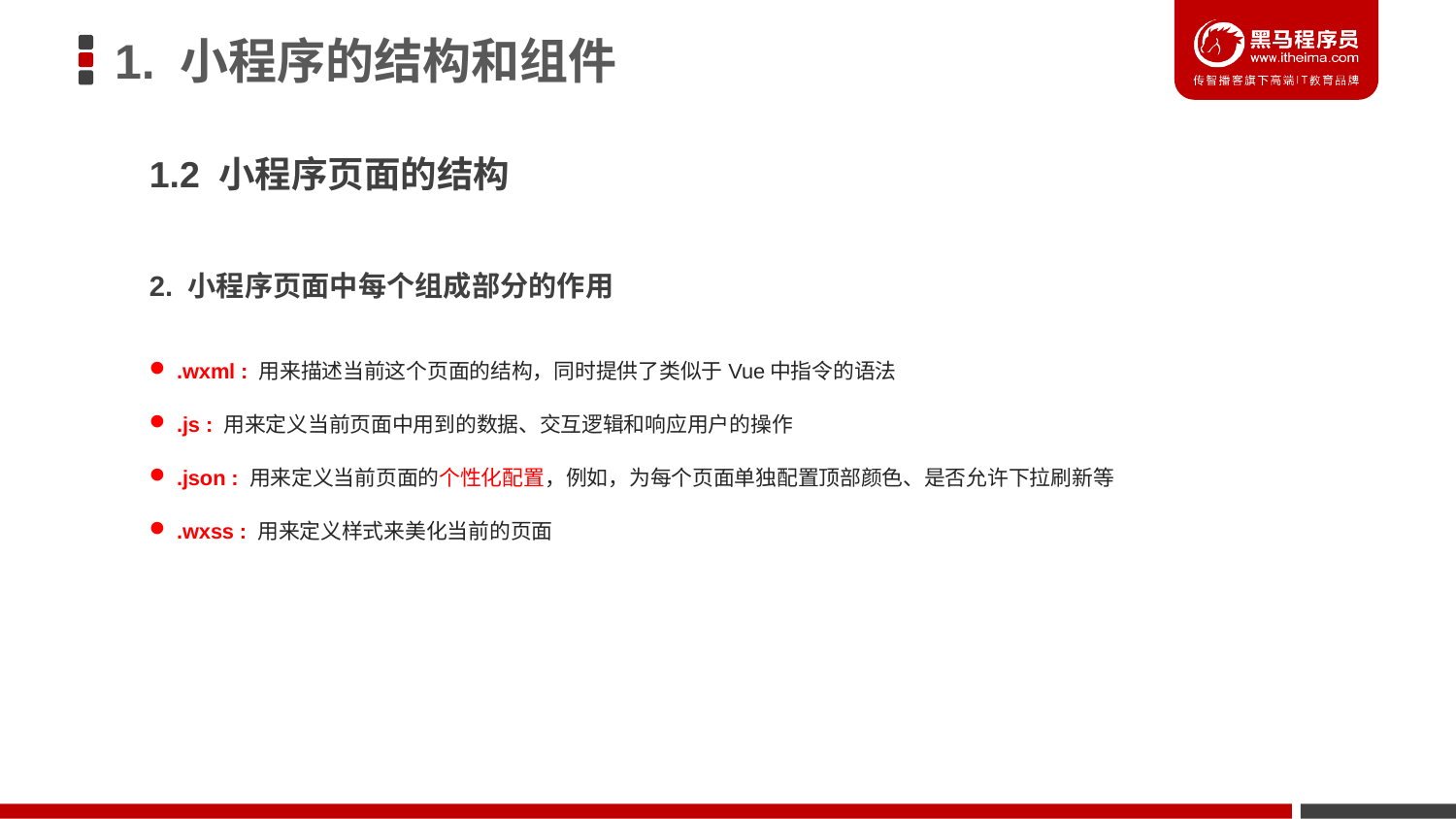

# 1. 小程序的结构和组件
1.2 小程序页面的结构
2. 小程序页面中每个组成部分的作用
.wxml : 用来描述当前这个页面的结构，同时提供了类似于Vue中指令的语法
.js : 用来定义当前页面中用到的数据、交互逻辑和响应用户的操作
.json : 用来定义当前页面的个性化配置，例如，为每个页面单独配置顶部颜色、是否允许下拉刷新等
.wxss : 用来定义样式来美化当前的页面